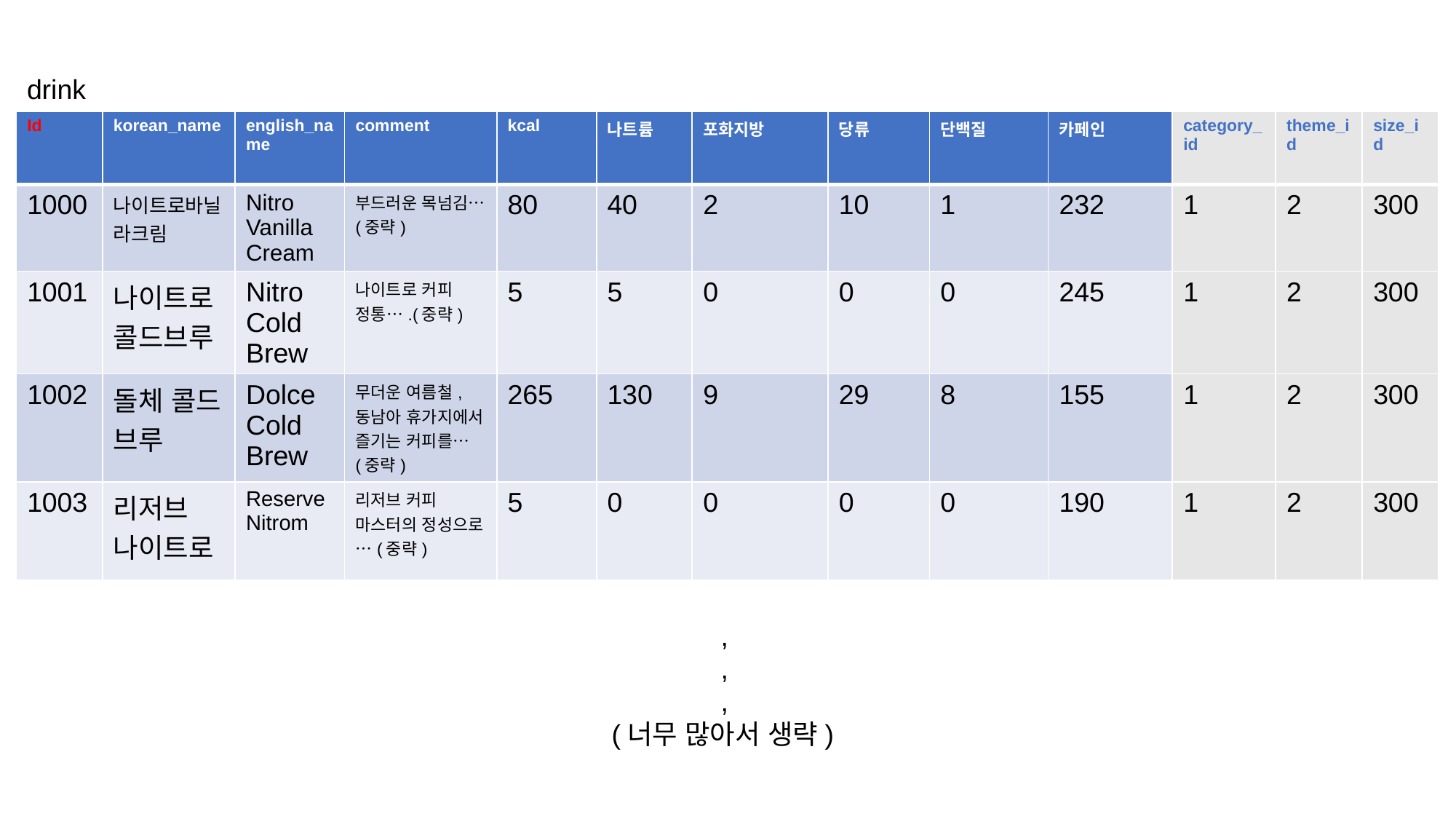

drink
| Id | korean\_name | english\_name | comment | kcal | 나트륨 | 포화지방 | 당류 | 단백질 | 카페인 | category\_id | theme\_id | size\_id |
| --- | --- | --- | --- | --- | --- | --- | --- | --- | --- | --- | --- | --- |
| 1000 | 나이트로바닐라크림 | Nitro Vanilla Cream | 부드러운 목넘김…(중략) | 80 | 40 | 2 | 10 | 1 | 232 | 1 | 2 | 300 |
| 1001 | 나이트로콜드브루 | Nitro Cold Brew | 나이트로 커피 정통….(중략) | 5 | 5 | 0 | 0 | 0 | 245 | 1 | 2 | 300 |
| 1002 | 돌체 콜드 브루 | Dolce Cold Brew | 무더운 여름철,동남아 휴가지에서 즐기는 커피를…(중략) | 265 | 130 | 9 | 29 | 8 | 155 | 1 | 2 | 300 |
| 1003 | 리저브 나이트로 | Reserve Nitrom | 리저브 커피 마스터의 정성으로 …(중략) | 5 | 0 | 0 | 0 | 0 | 190 | 1 | 2 | 300 |
		,
		,
		,
	(너무 많아서 생략)